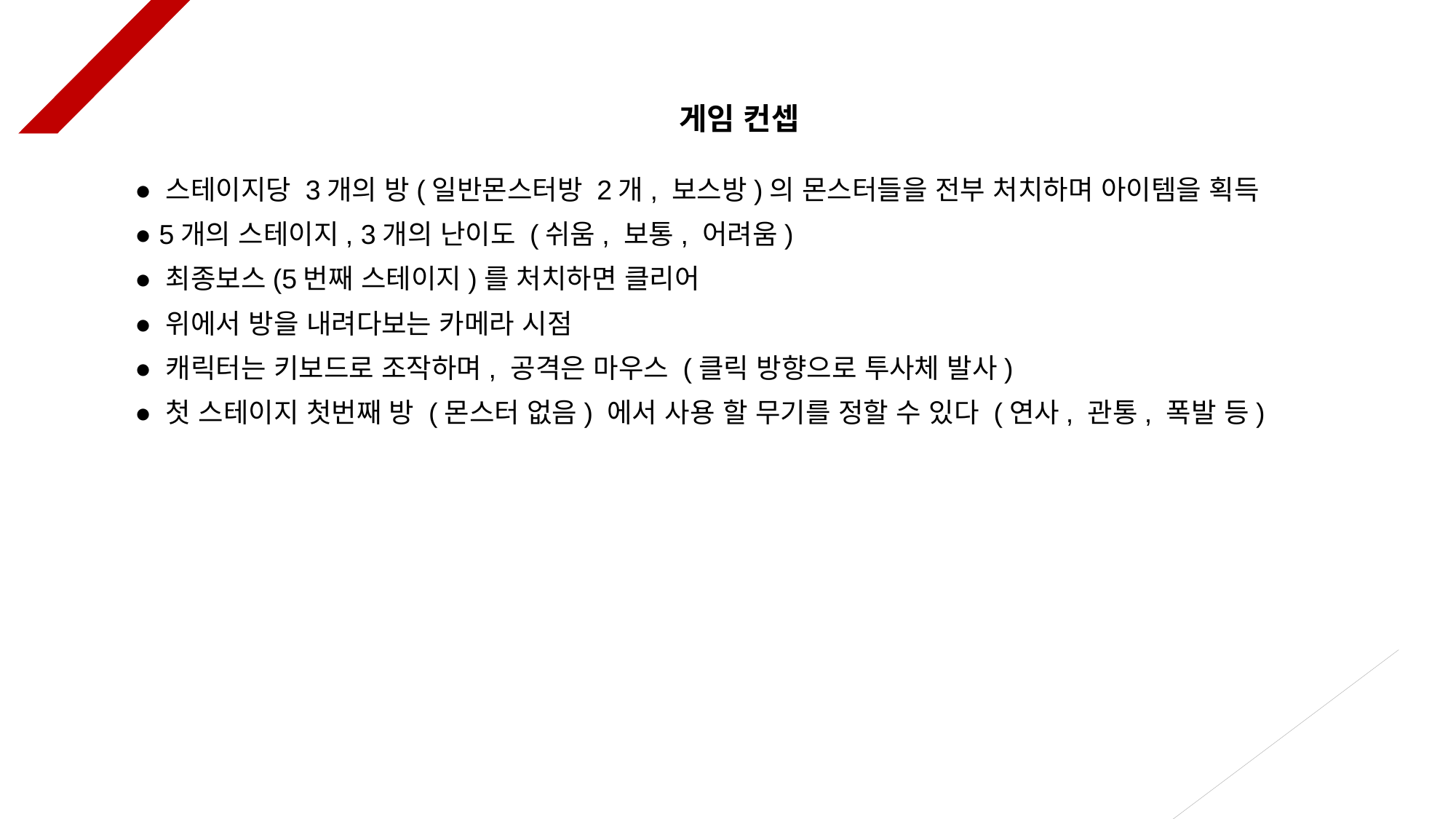

게임 컨셉
● 스테이지당 3개의 방(일반몬스터방 2개, 보스방)의 몬스터들을 전부 처치하며 아이템을 획득
● 5개의 스테이지, 3개의 난이도 (쉬움, 보통, 어려움)
● 최종보스(5번째 스테이지)를 처치하면 클리어
● 위에서 방을 내려다보는 카메라 시점
● 캐릭터는 키보드로 조작하며, 공격은 마우스 (클릭 방향으로 투사체 발사)
● 첫 스테이지 첫번째 방 (몬스터 없음) 에서 사용 할 무기를 정할 수 있다 (연사, 관통, 폭발 등)